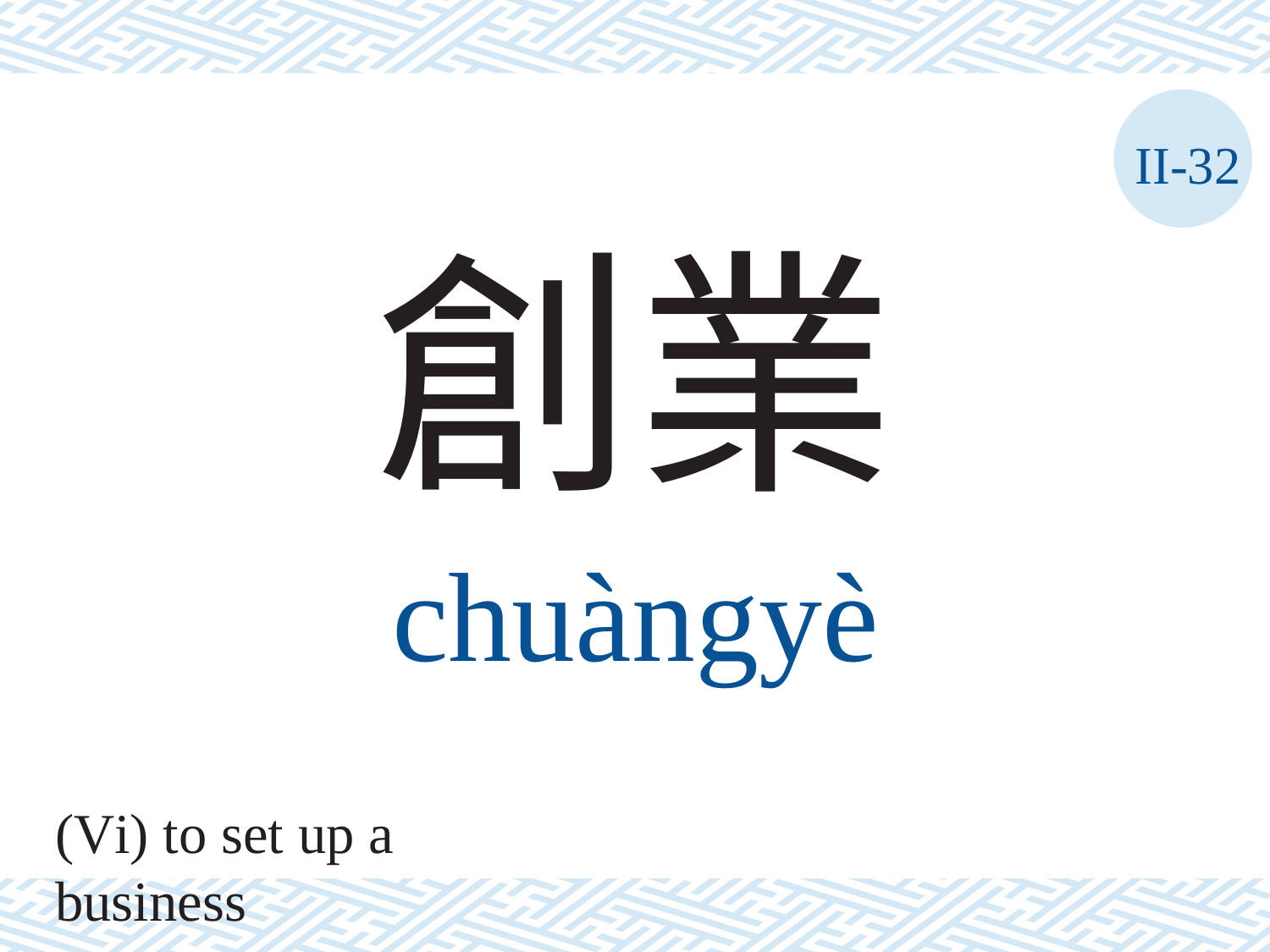

II-32
創業
chuàngyè
(Vi) to set up a business